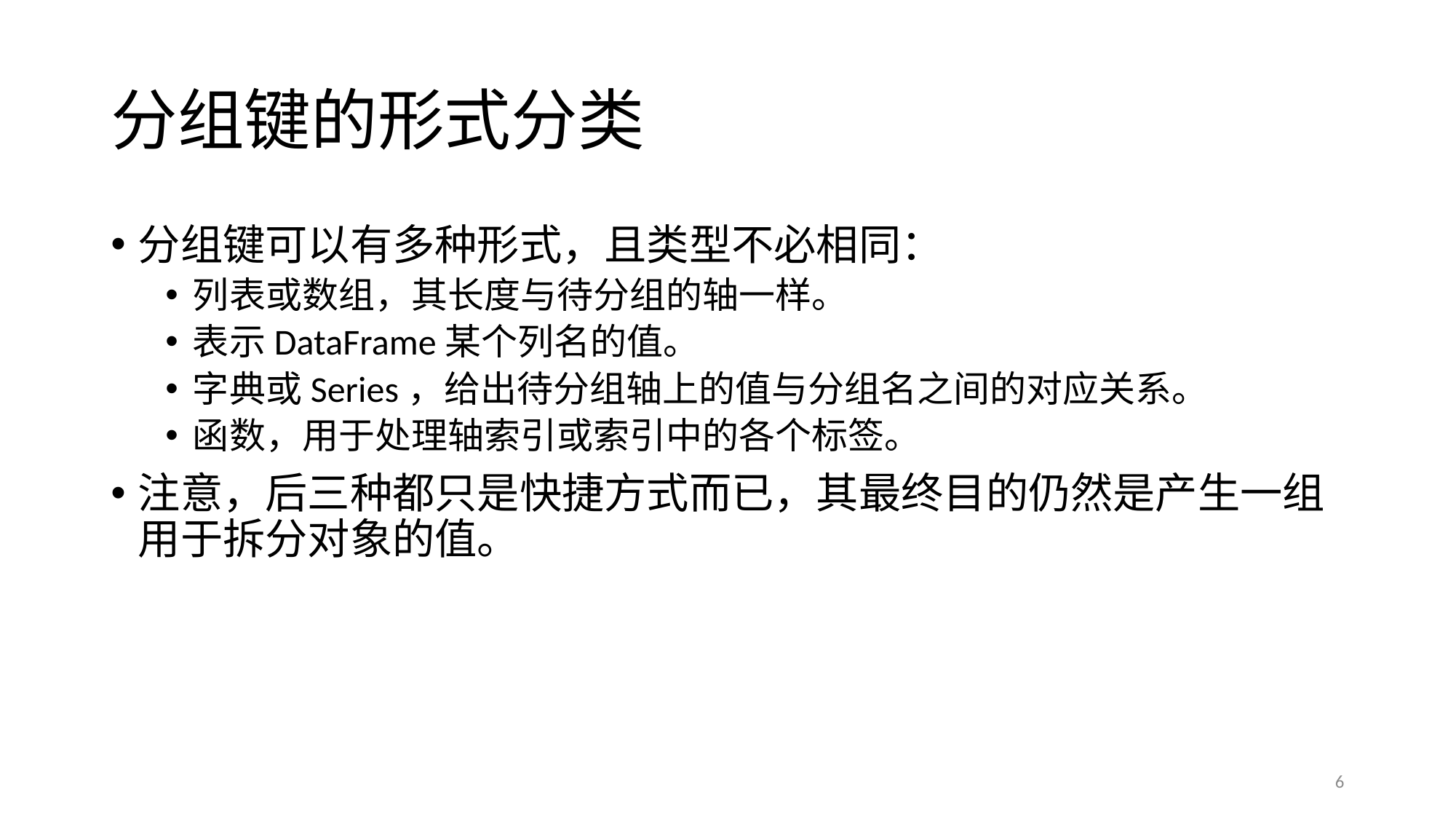

# 分组键的形式分类
分组键可以有多种形式，且类型不必相同：
列表或数组，其长度与待分组的轴一样。
表示DataFrame某个列名的值。
字典或Series，给出待分组轴上的值与分组名之间的对应关系。
函数，用于处理轴索引或索引中的各个标签。
注意，后三种都只是快捷方式而已，其最终目的仍然是产生一组用于拆分对象的值。
6